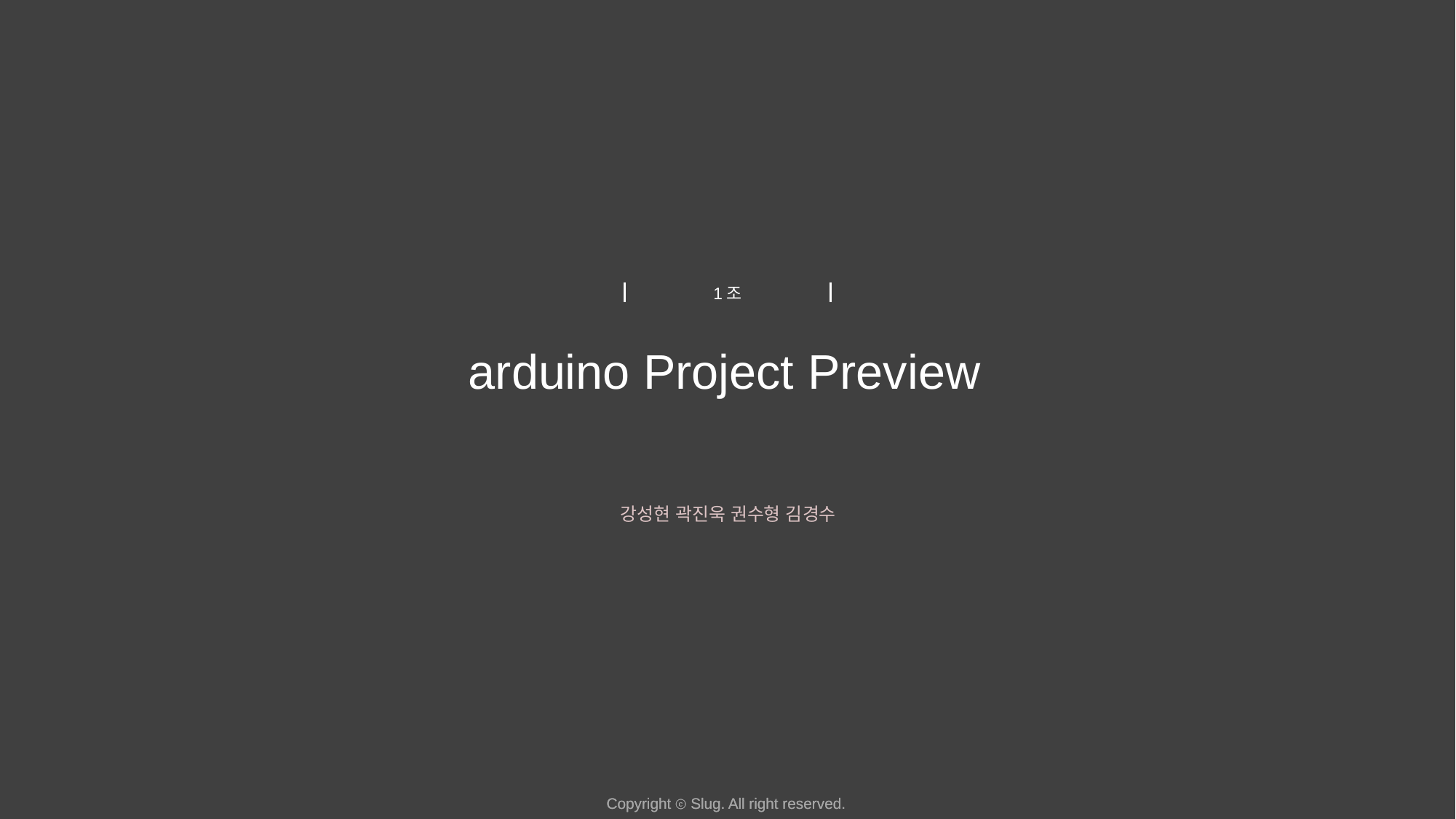

1조
arduino Project Preview
강성현 곽진욱 권수형 김경수
Copyright ⓒ Slug. All right reserved.